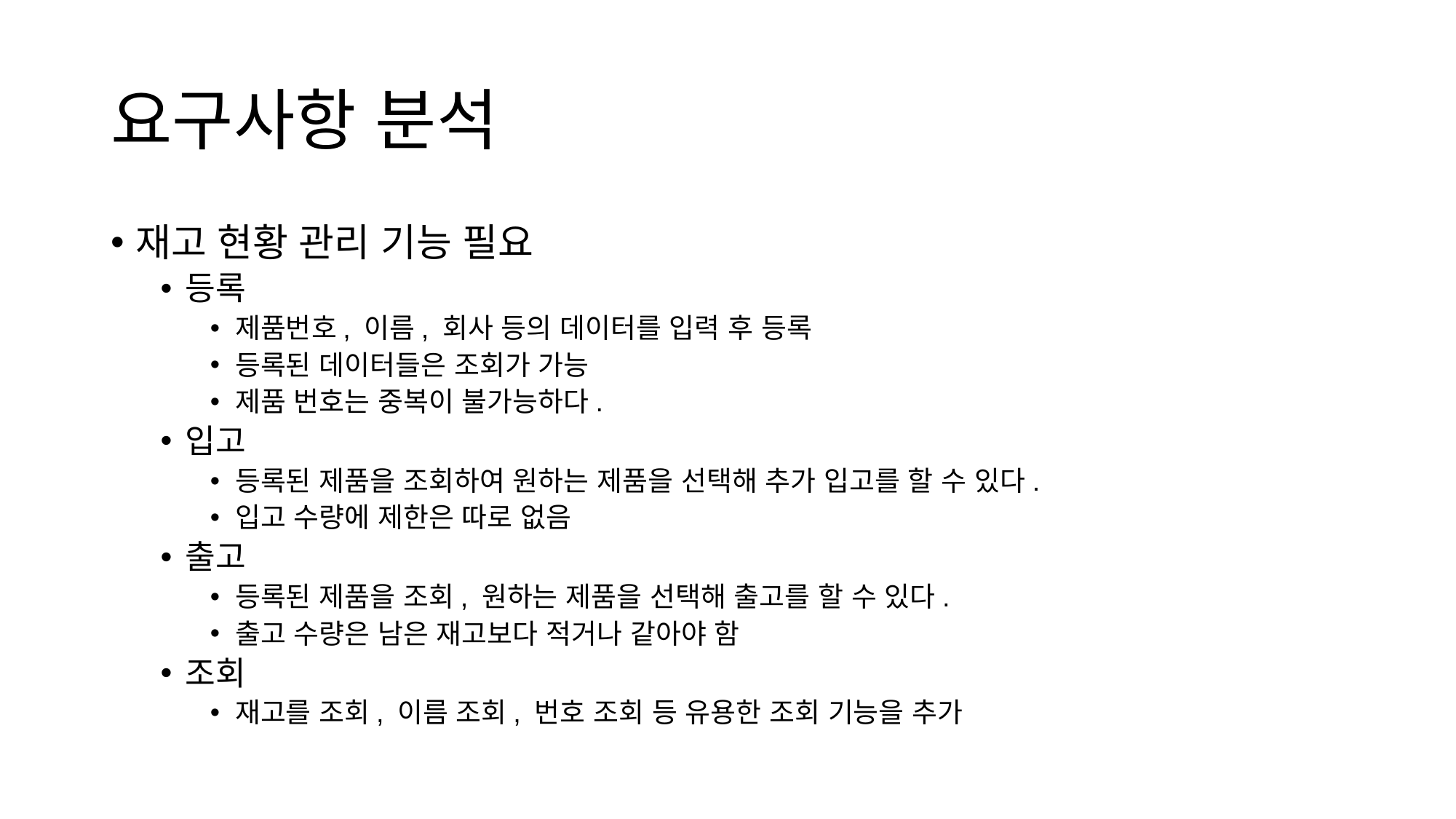

# 요구사항 분석
재고 현황 관리 기능 필요
등록
제품번호, 이름, 회사 등의 데이터를 입력 후 등록
등록된 데이터들은 조회가 가능
제품 번호는 중복이 불가능하다.
입고
등록된 제품을 조회하여 원하는 제품을 선택해 추가 입고를 할 수 있다.
입고 수량에 제한은 따로 없음
출고
등록된 제품을 조회, 원하는 제품을 선택해 출고를 할 수 있다.
출고 수량은 남은 재고보다 적거나 같아야 함
조회
재고를 조회, 이름 조회, 번호 조회 등 유용한 조회 기능을 추가